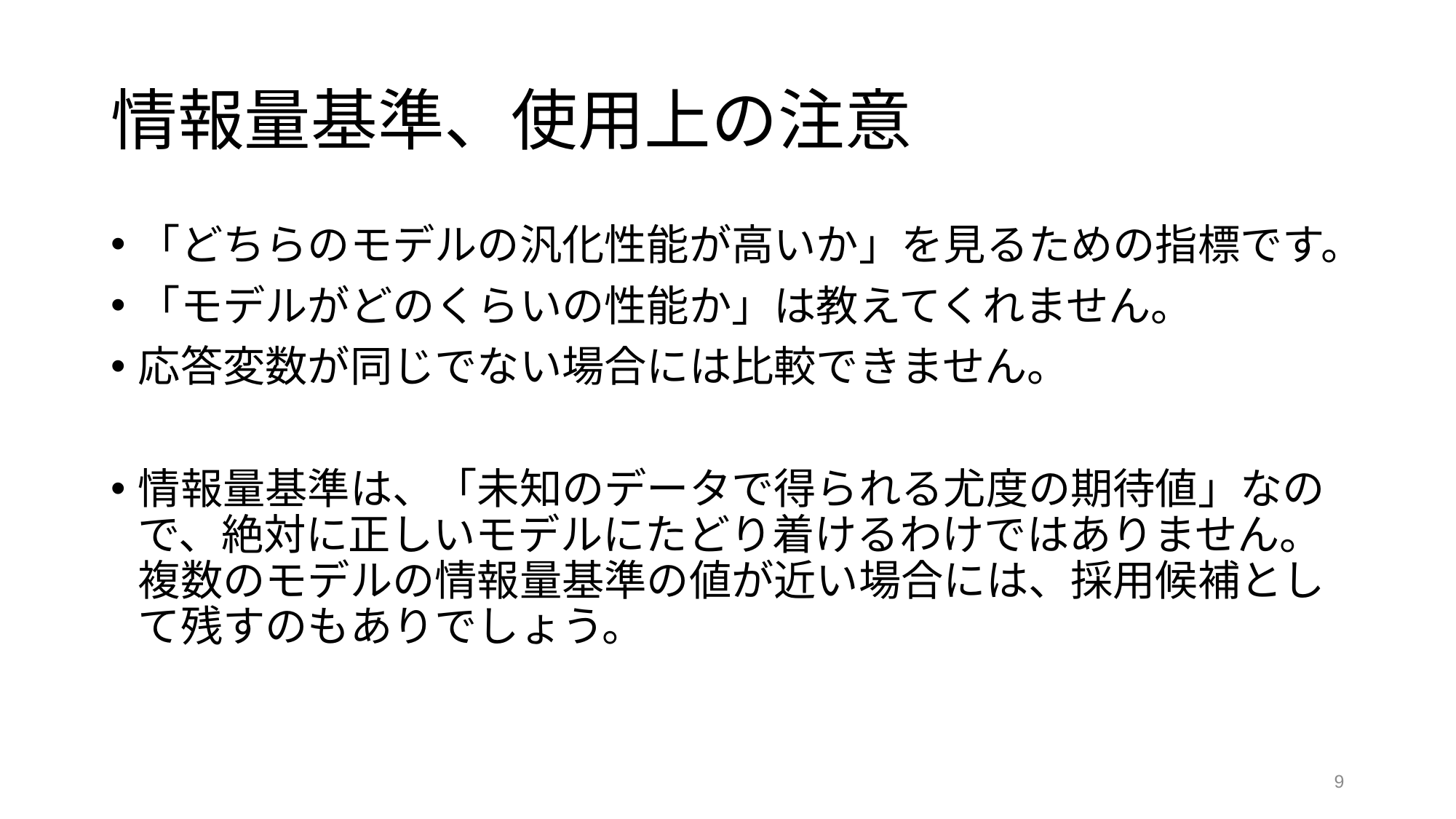

# 情報量基準、使用上の注意
「どちらのモデルの汎化性能が高いか」を見るための指標です。
「モデルがどのくらいの性能か」は教えてくれません。
応答変数が同じでない場合には比較できません。

情報量基準は、「未知のデータで得られる尤度の期待値」なので、絶対に正しいモデルにたどり着けるわけではありません。複数のモデルの情報量基準の値が近い場合には、採用候補として残すのもありでしょう。
9